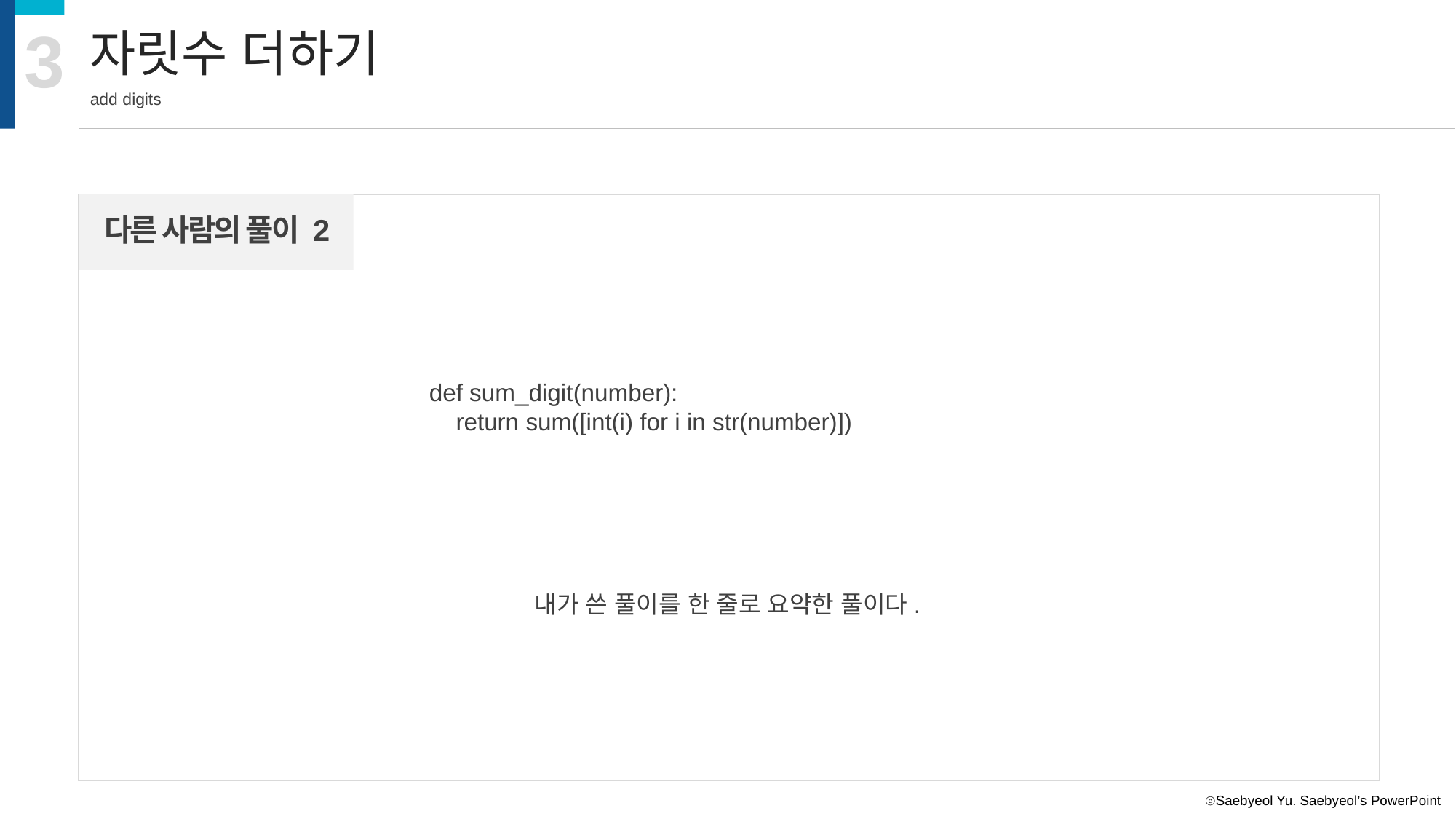

3
자릿수 더하기
add digits

다른 사람의 풀이 2
def sum_digit(number):
    return sum([int(i) for i in str(number)])
내가 쓴 풀이를 한 줄로 요약한 풀이다.